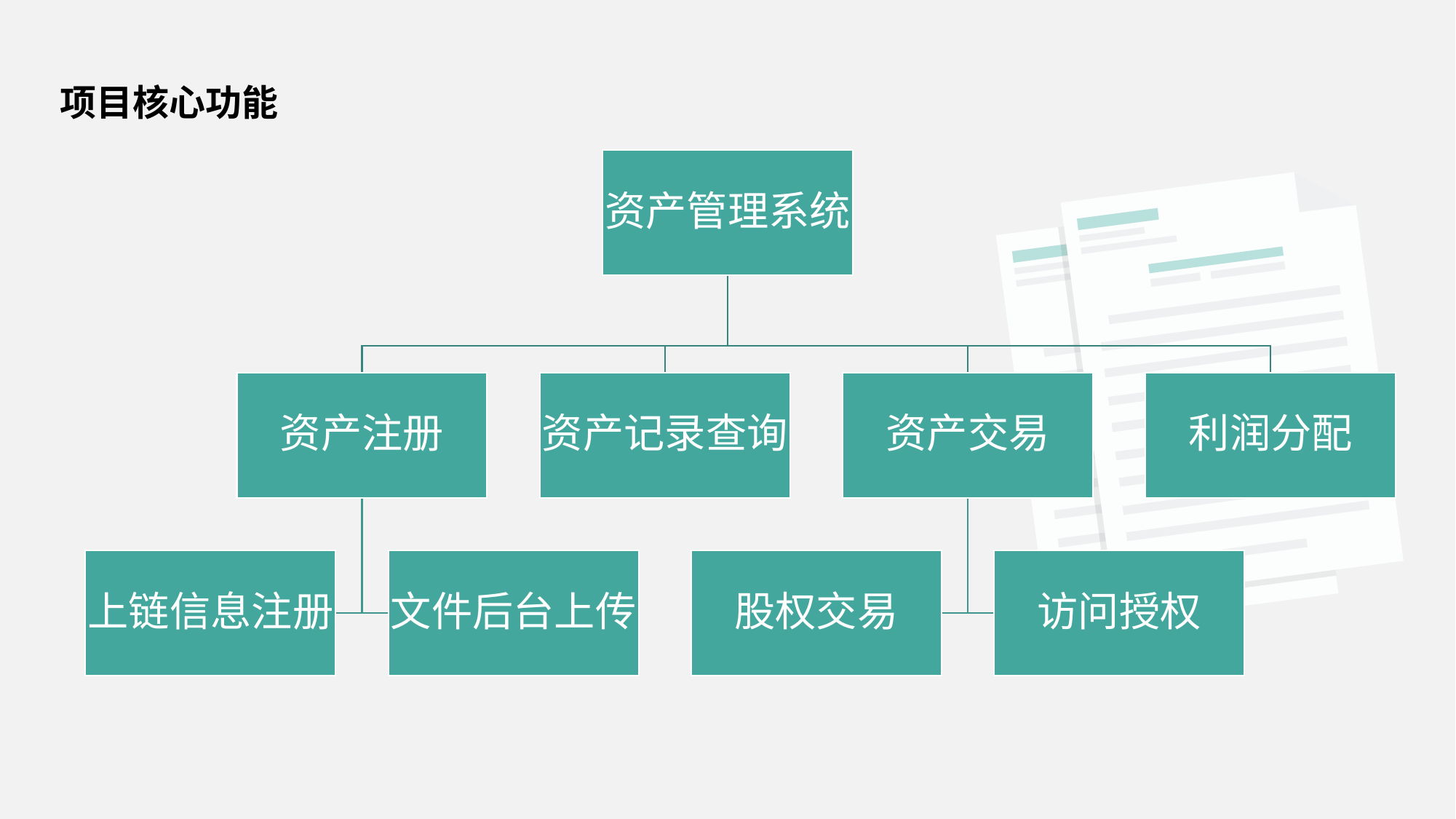

# 项目核心功能
资产管理系统
资产注册
上链信息注册
文件后台上传
资产记录查询
资产交易
股权交易
访问授权
利润分配